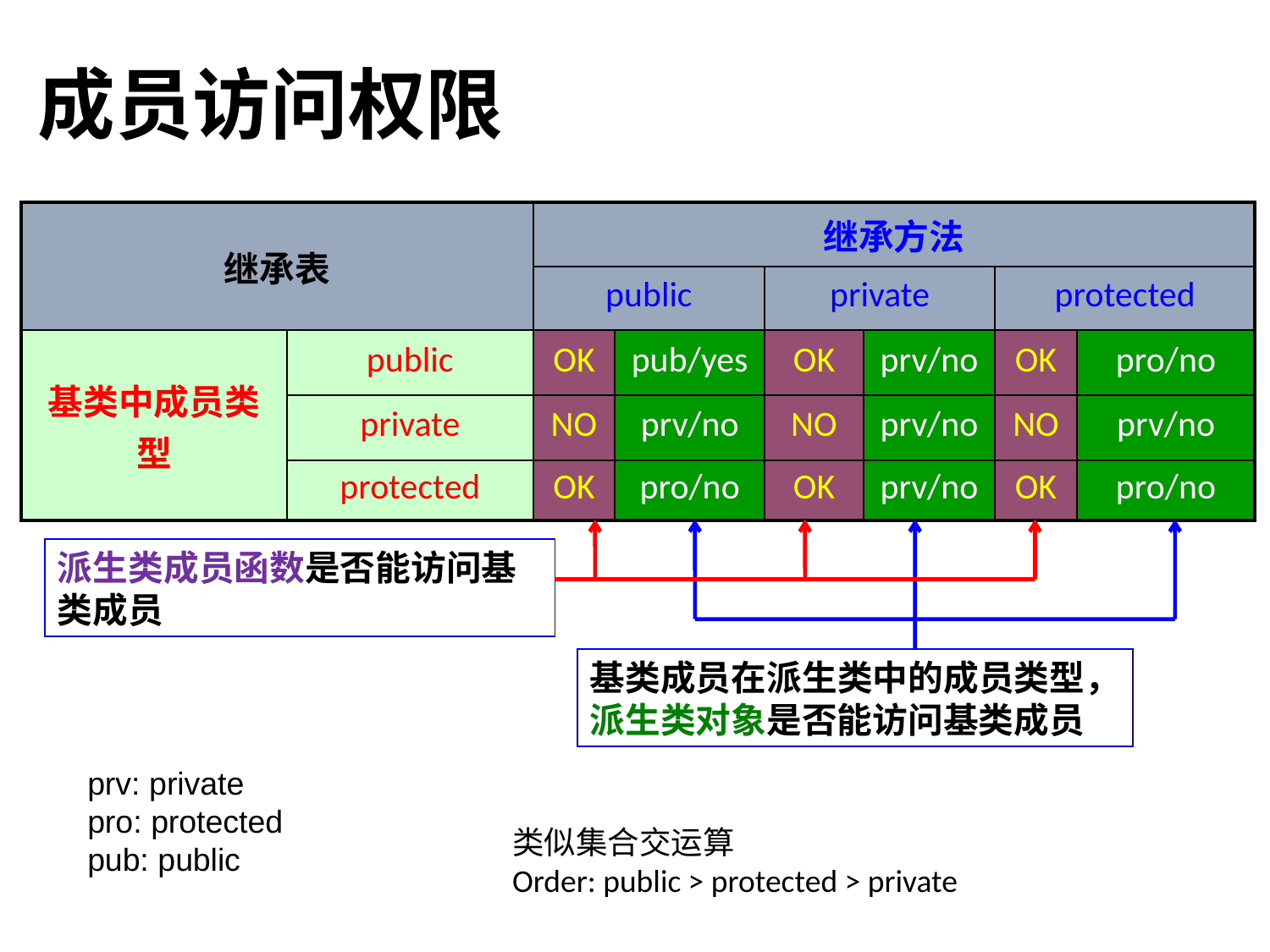

# 成员访问权限
| 继承表 |  | 继承方法 |  |  |  |  |  |
| --- | --- | --- | --- | --- | --- | --- | --- |
|  |  | public |  | private |  | protected |  |
| 基类中成员类型 | public | OK | pub/yes | OK | prv/no | OK | pro/no |
|  | private | NO | prv/no | NO | prv/no | NO | prv/no |
|  | protected | OK | pro/no | OK | prv/no | OK | pro/no |

派生类成员函数是否能访问基类成员

基类成员在派生类中的成员类型，
派生类对象是否能访问基类成员
prv: private
pro: protected
pub: public
类似集合交运算
Order: public > protected > private